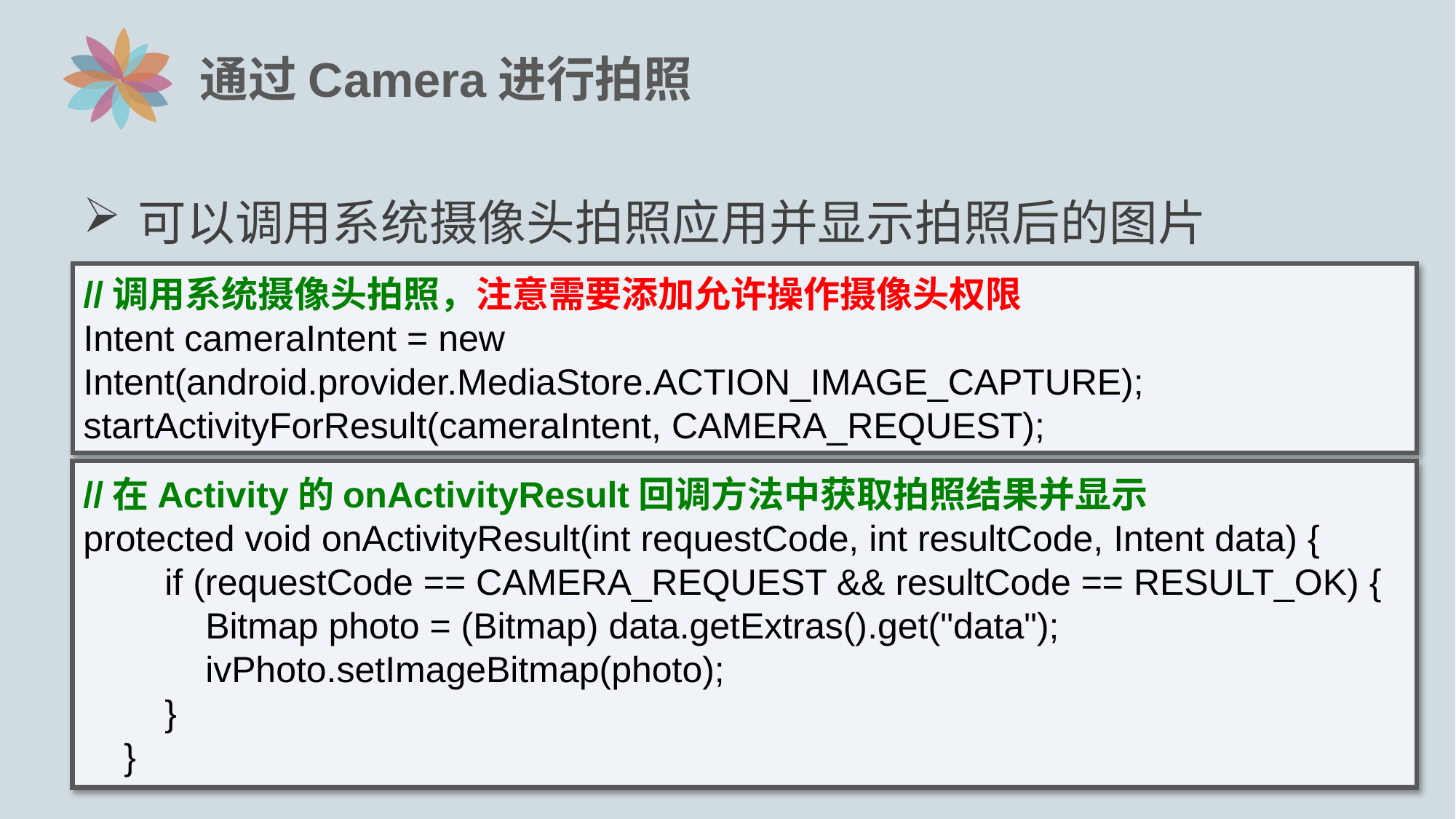

# 通过Camera进行拍照
可以调用系统摄像头拍照应用并显示拍照后的图片
//调用系统摄像头拍照，注意需要添加允许操作摄像头权限
Intent cameraIntent = new Intent(android.provider.MediaStore.ACTION_IMAGE_CAPTURE);
startActivityForResult(cameraIntent, CAMERA_REQUEST);
//在Activity的onActivityResult回调方法中获取拍照结果并显示
protected void onActivityResult(int requestCode, int resultCode, Intent data) {
        if (requestCode == CAMERA_REQUEST && resultCode == RESULT_OK) {
            Bitmap photo = (Bitmap) data.getExtras().get("data");
            ivPhoto.setImageBitmap(photo);
        }
    }